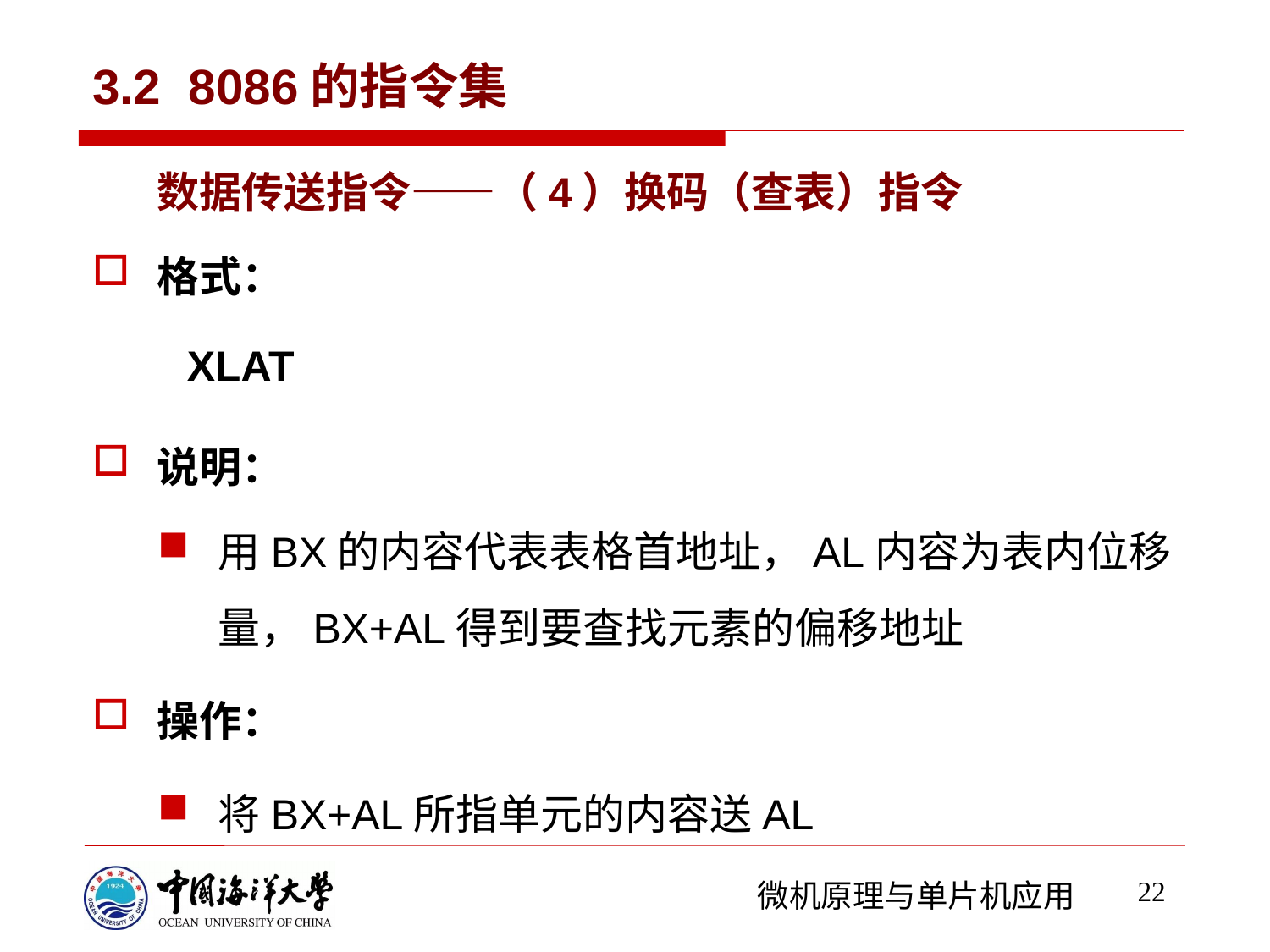

# 3.2  8086的指令集
数据传送指令——（4）换码（查表）指令
格式：
        XLAT
说明：
用BX的内容代表表格首地址，AL内容为表内位移量，BX+AL得到要查找元素的偏移地址
操作：
将BX+AL所指单元的内容送AL

22